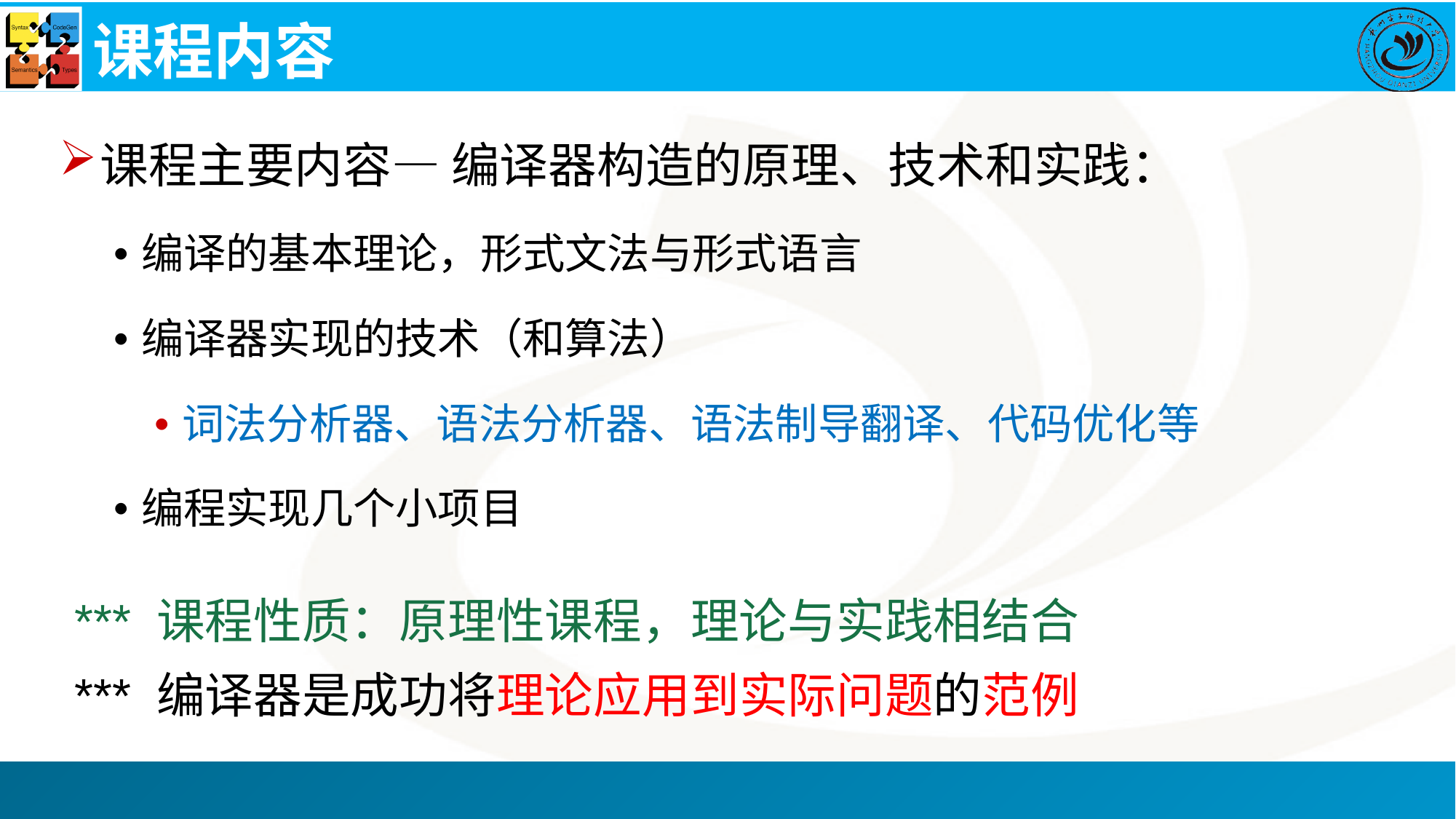

# 课程内容
课程主要内容— 编译器构造的原理、技术和实践：
编译的基本理论，形式文法与形式语言
编译器实现的技术（和算法）
词法分析器、语法分析器、语法制导翻译、代码优化等
编程实现几个小项目
*** 课程性质：原理性课程，理论与实践相结合
*** 编译器是成功将理论应用到实际问题的范例
10